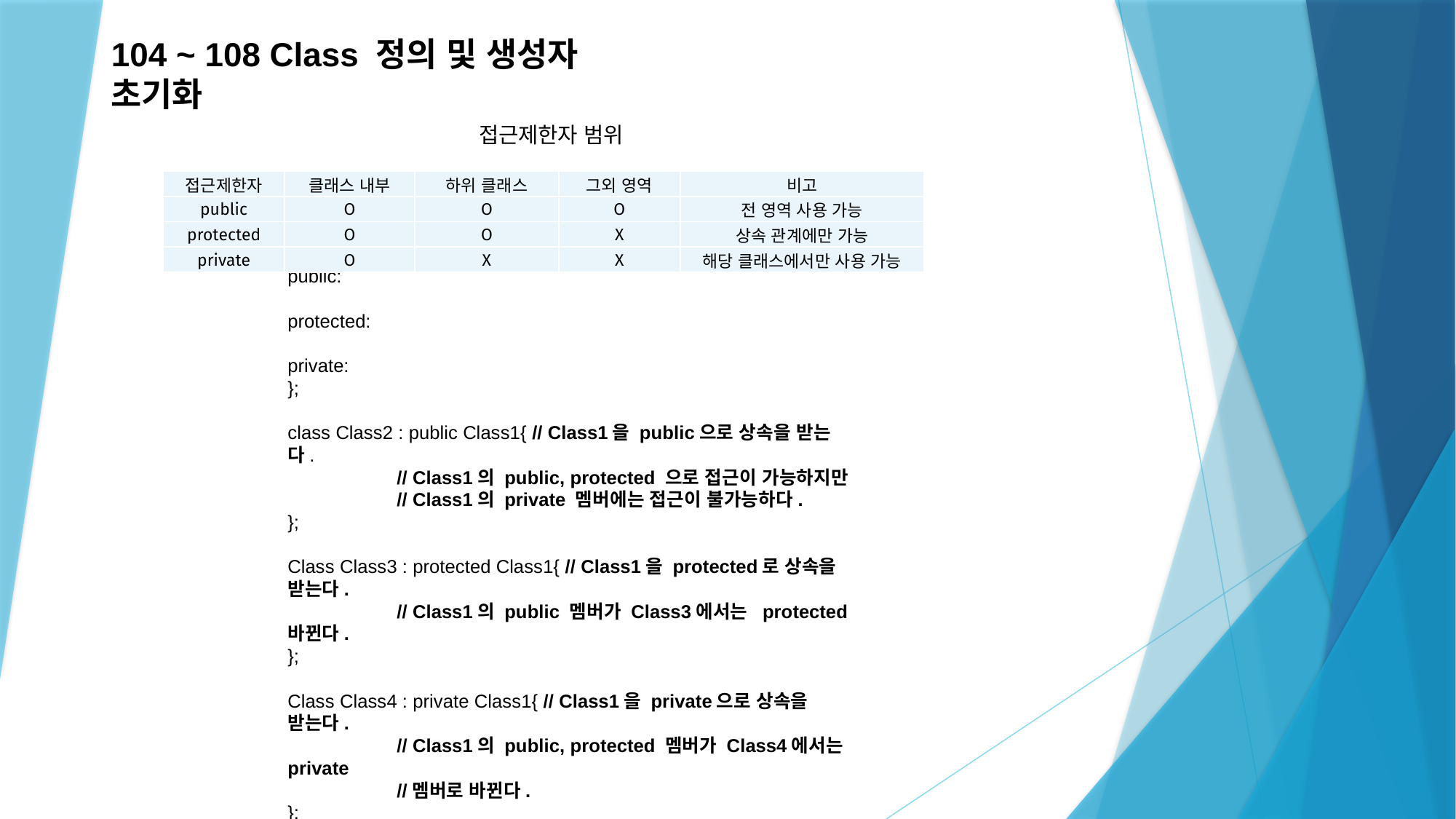

104 ~ 108 Class 정의 및 생성자 초기화
접근제한자 범위
| 접근제한자 | 클래스 내부 | 하위 클래스 | 그외 영역 | 비고 |
| --- | --- | --- | --- | --- |
| public | O | O | O | 전 영역 사용 가능 |
| protected | O | O | X | 상속 관계에만 가능 |
| private | O | X | X | 해당 클래스에서만 사용 가능 |
class Class1{
public:

protected:

private:
};

class Class2 : public Class1{ // Class1을 public으로 상속을 받는다.
	// Class1의 public, protected 으로 접근이 가능하지만
	// Class1의 private 멤버에는 접근이 불가능하다.
};

Class Class3 : protected Class1{ // Class1을 protected로 상속을 받는다.
	// Class1의 public 멤버가 Class3에서는  protected 바뀐다.
};

Class Class4 : private Class1{ // Class1을 private으로 상속을 받는다.
	// Class1의 public, protected 멤버가 Class4에서는 private
	//멤버로 바뀐다.
};